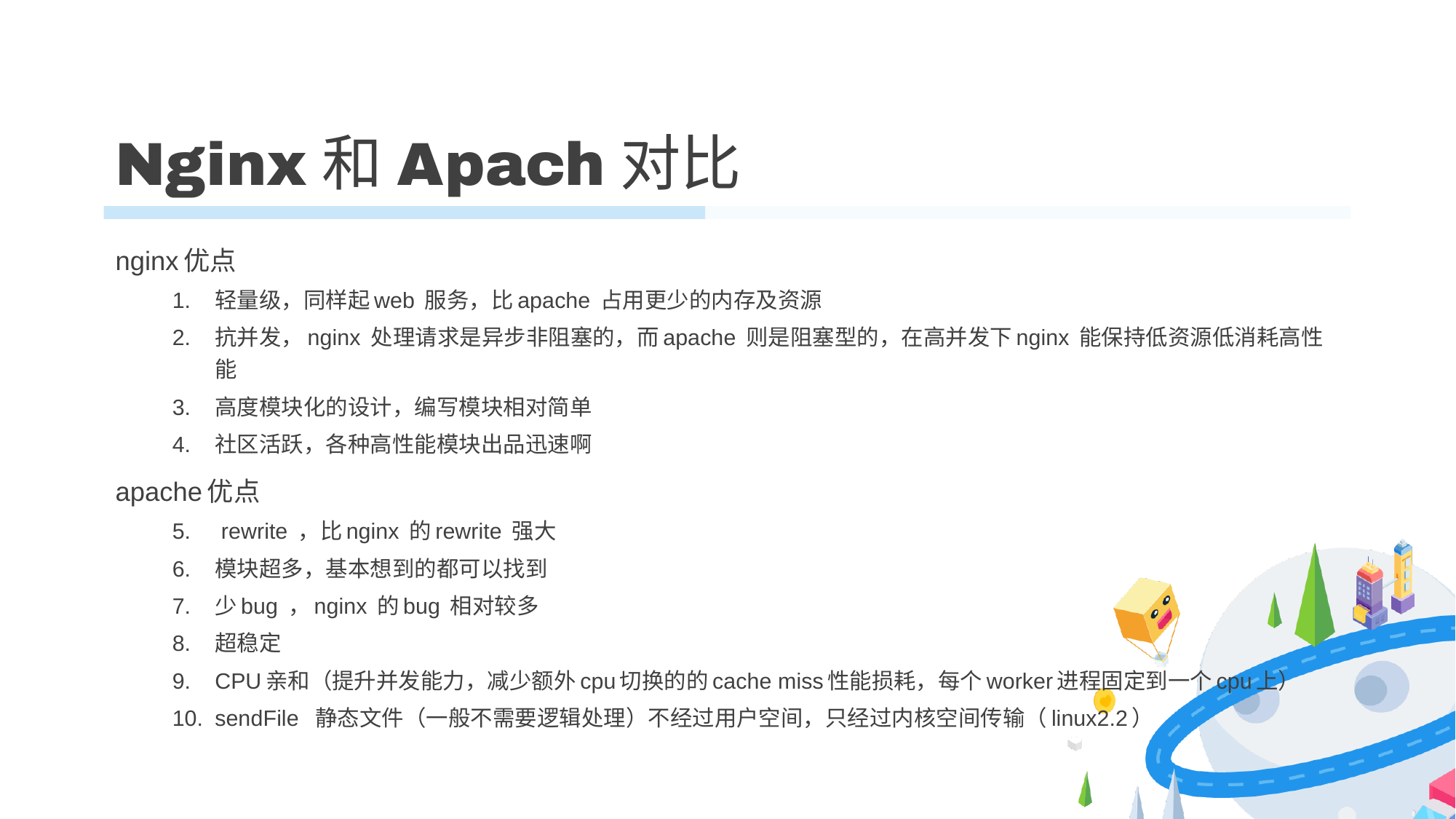

# Nginx和Apach对比
nginx优点
轻量级，同样起web 服务，比apache 占用更少的内存及资源
抗并发，nginx 处理请求是异步非阻塞的，而apache 则是阻塞型的，在高并发下nginx 能保持低资源低消耗高性能
高度模块化的设计，编写模块相对简单
社区活跃，各种高性能模块出品迅速啊
apache优点
 rewrite ，比nginx 的rewrite 强大
模块超多，基本想到的都可以找到
少bug ，nginx 的bug 相对较多
超稳定
CPU亲和（提升并发能力，减少额外cpu切换的的cache miss性能损耗，每个worker进程固定到一个cpu上）
sendFile  静态文件（一般不需要逻辑处理）不经过用户空间，只经过内核空间传输（linux2.2）